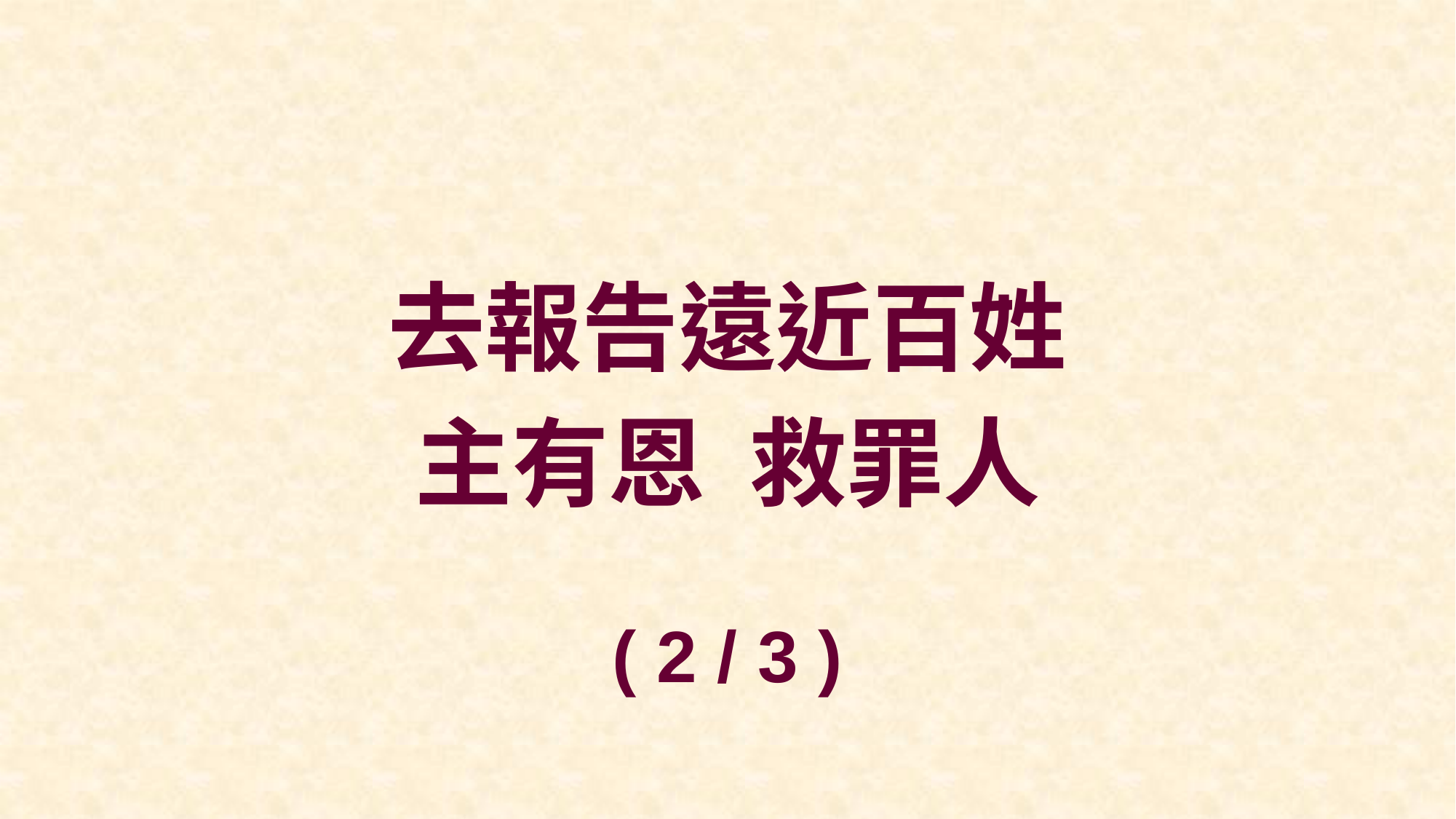

去報告遠近百姓
主有恩  救罪人
( 2 / 3 )